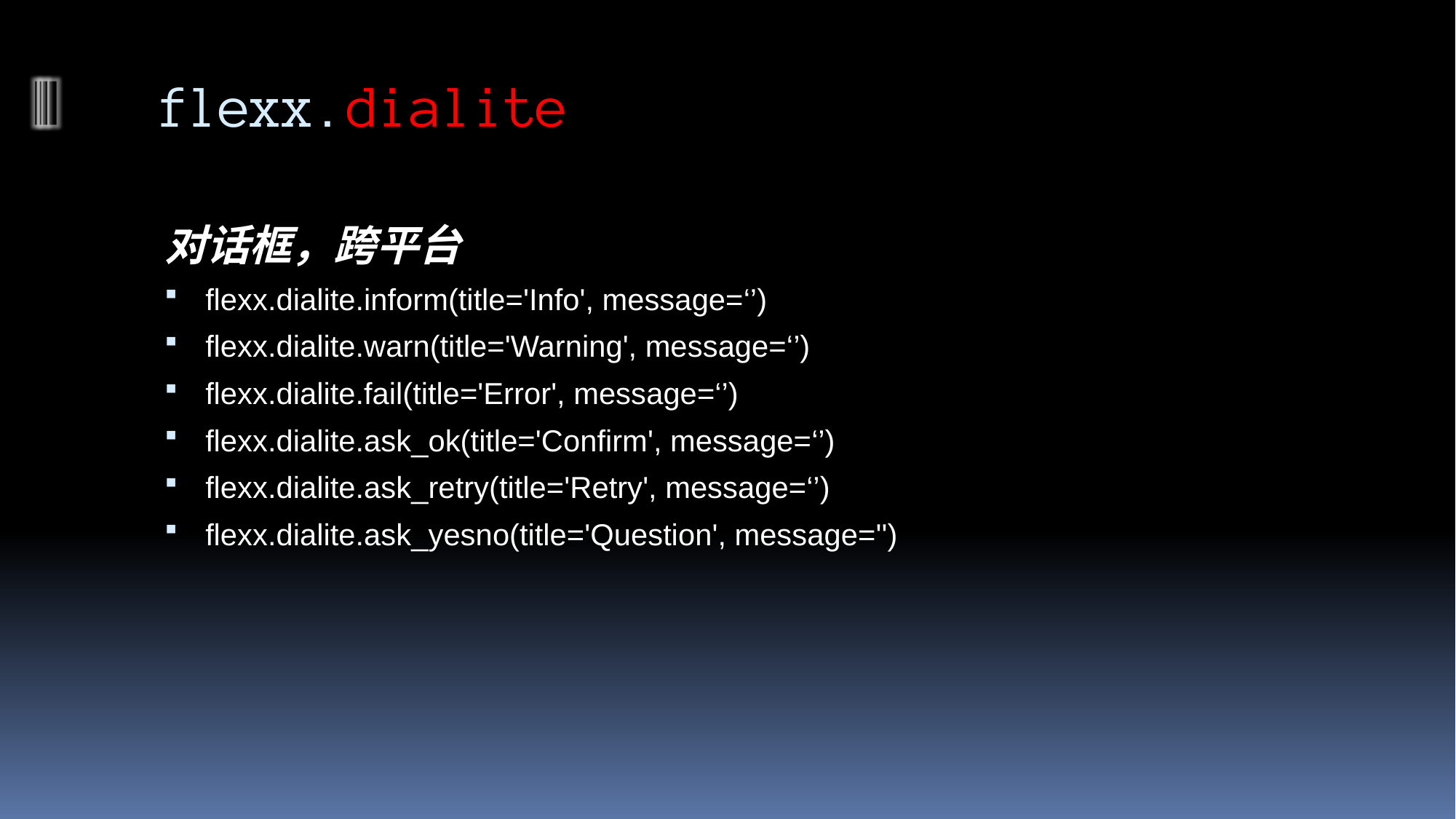

# flexx.dialite
对话框，跨平台
flexx.dialite.inform(title='Info', message=‘’)
flexx.dialite.warn(title='Warning', message=‘’)
flexx.dialite.fail(title='Error', message=‘’)
flexx.dialite.ask_ok(title='Confirm', message=‘’)
flexx.dialite.ask_retry(title='Retry', message=‘’)
flexx.dialite.ask_yesno(title='Question', message='')